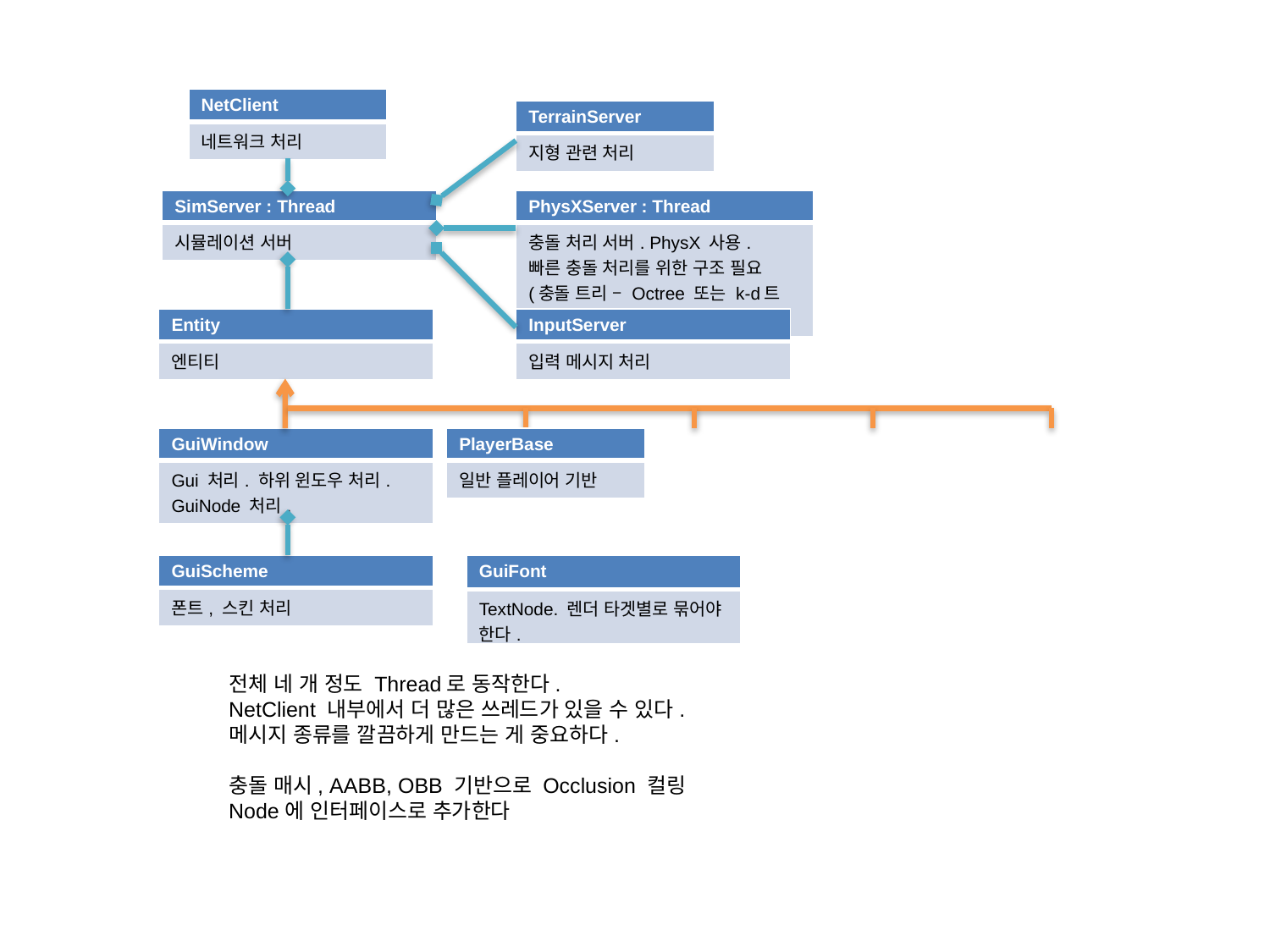

| NetClient |
| --- |
| 네트워크 처리 |
| TerrainServer |
| --- |
| 지형 관련 처리 |
| SimServer : Thread |
| --- |
| 시뮬레이션 서버 |
| PhysXServer : Thread |
| --- |
| 충돌 처리 서버. PhysX 사용. 빠른 충돌 처리를 위한 구조 필요 (충돌 트리 – Octree 또는 k-d트리) |
| Entity |
| --- |
| 엔티티 |
| InputServer |
| --- |
| 입력 메시지 처리 |
| GuiWindow |
| --- |
| Gui 처리. 하위 윈도우 처리. GuiNode 처리. |
| PlayerBase |
| --- |
| 일반 플레이어 기반 |
| GuiScheme |
| --- |
| 폰트, 스킨 처리 |
| GuiFont |
| --- |
| TextNode. 렌더 타겟별로 묶어야 한다. |
전체 네 개 정도 Thread로 동작한다.
NetClient 내부에서 더 많은 쓰레드가 있을 수 있다.
메시지 종류를 깔끔하게 만드는 게 중요하다.

충돌 매시, AABB, OBB 기반으로 Occlusion 컬링
Node에 인터페이스로 추가한다